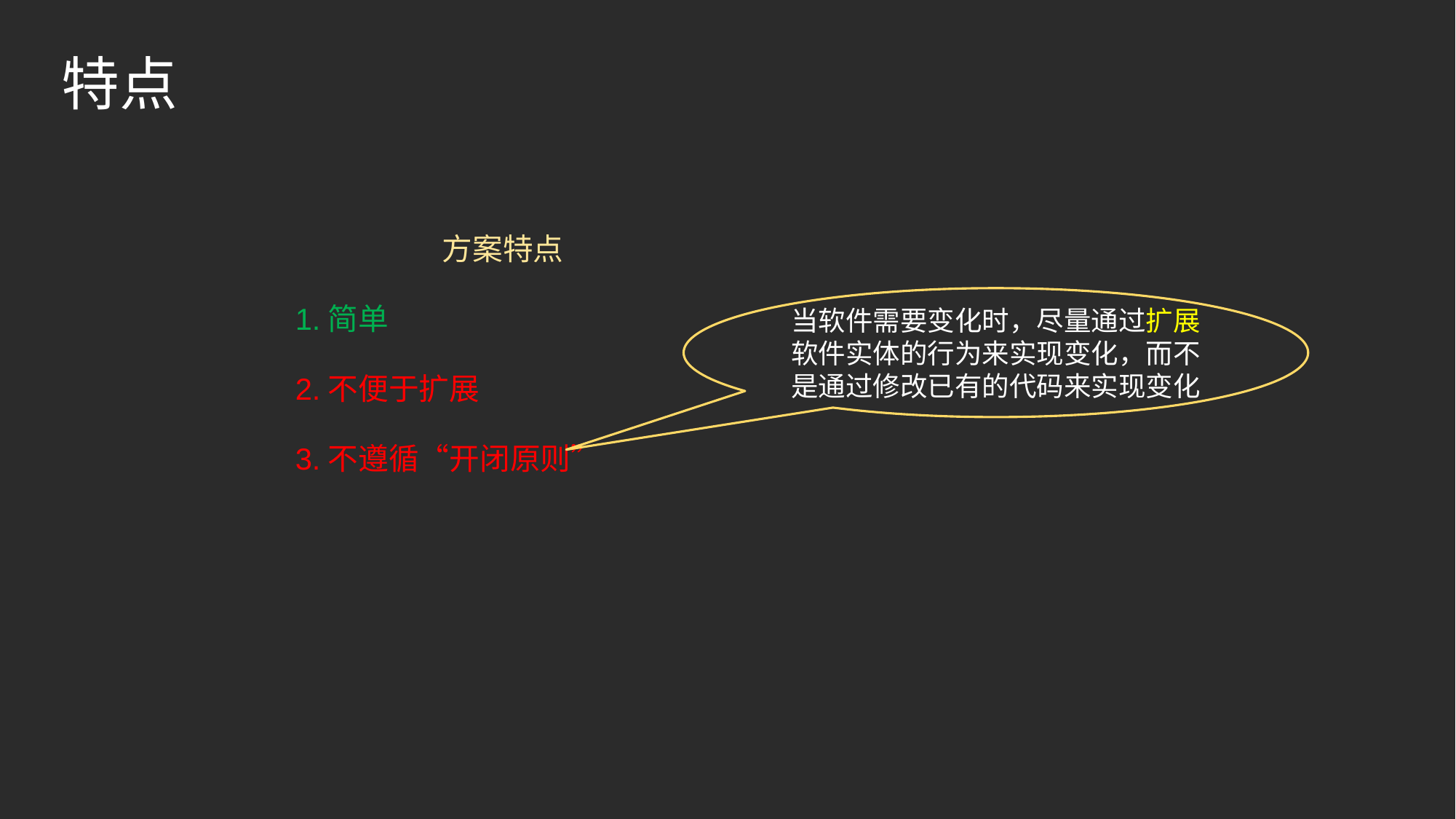

# 特点
方案特点
1.简单
2.不便于扩展
3.不遵循“开闭原则”
当软件需要变化时，尽量通过扩展软件实体的行为来实现变化，而不是通过修改已有的代码来实现变化